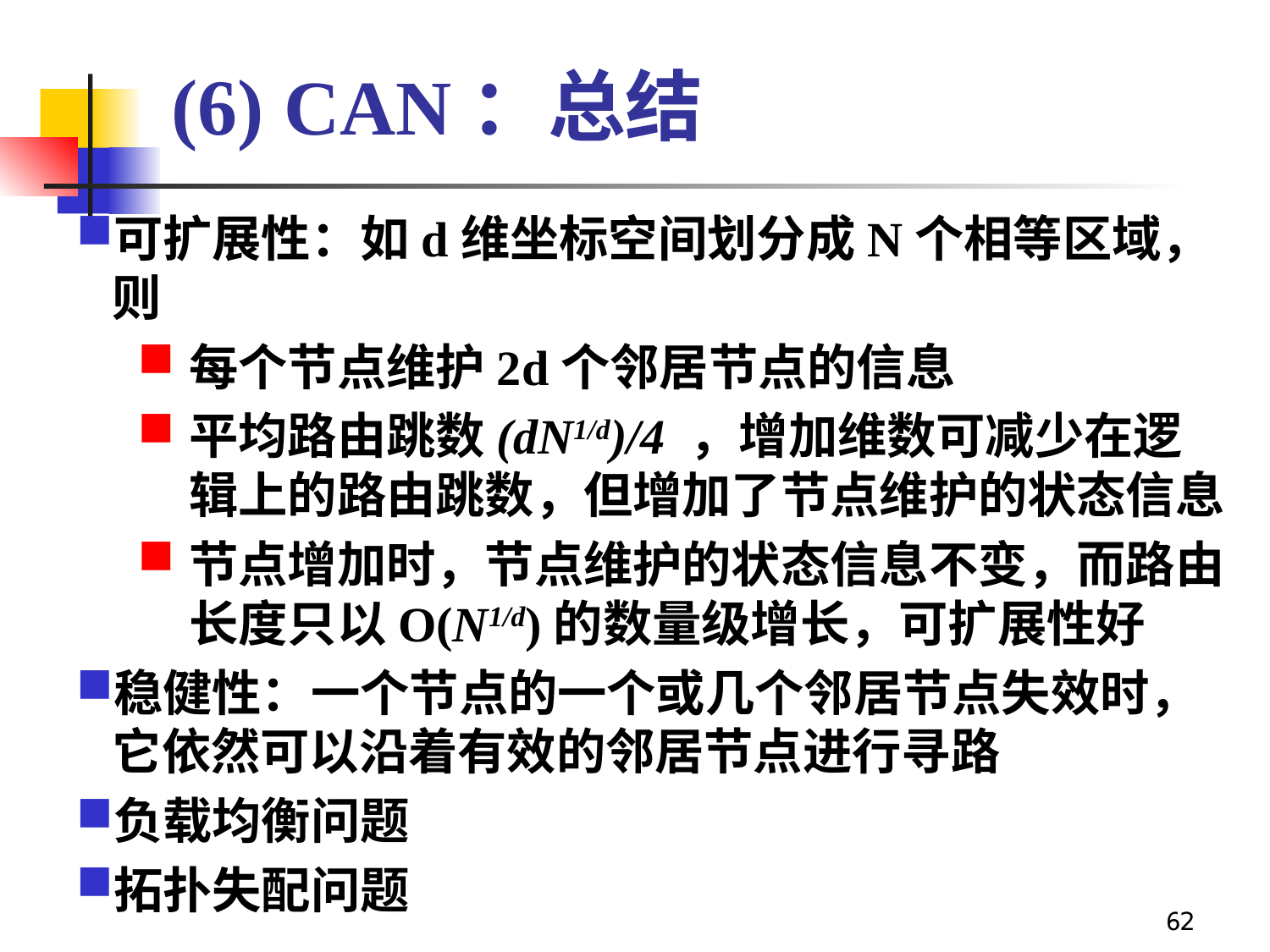

# (6) CAN：总结
可扩展性：如d维坐标空间划分成N个相等区域，则
每个节点维护2d个邻居节点的信息
平均路由跳数(dN1/d)/4 ，增加维数可减少在逻辑上的路由跳数，但增加了节点维护的状态信息
节点增加时，节点维护的状态信息不变，而路由长度只以O(N1/d)的数量级增长，可扩展性好
稳健性：一个节点的一个或几个邻居节点失效时，它依然可以沿着有效的邻居节点进行寻路
负载均衡问题
拓扑失配问题
62